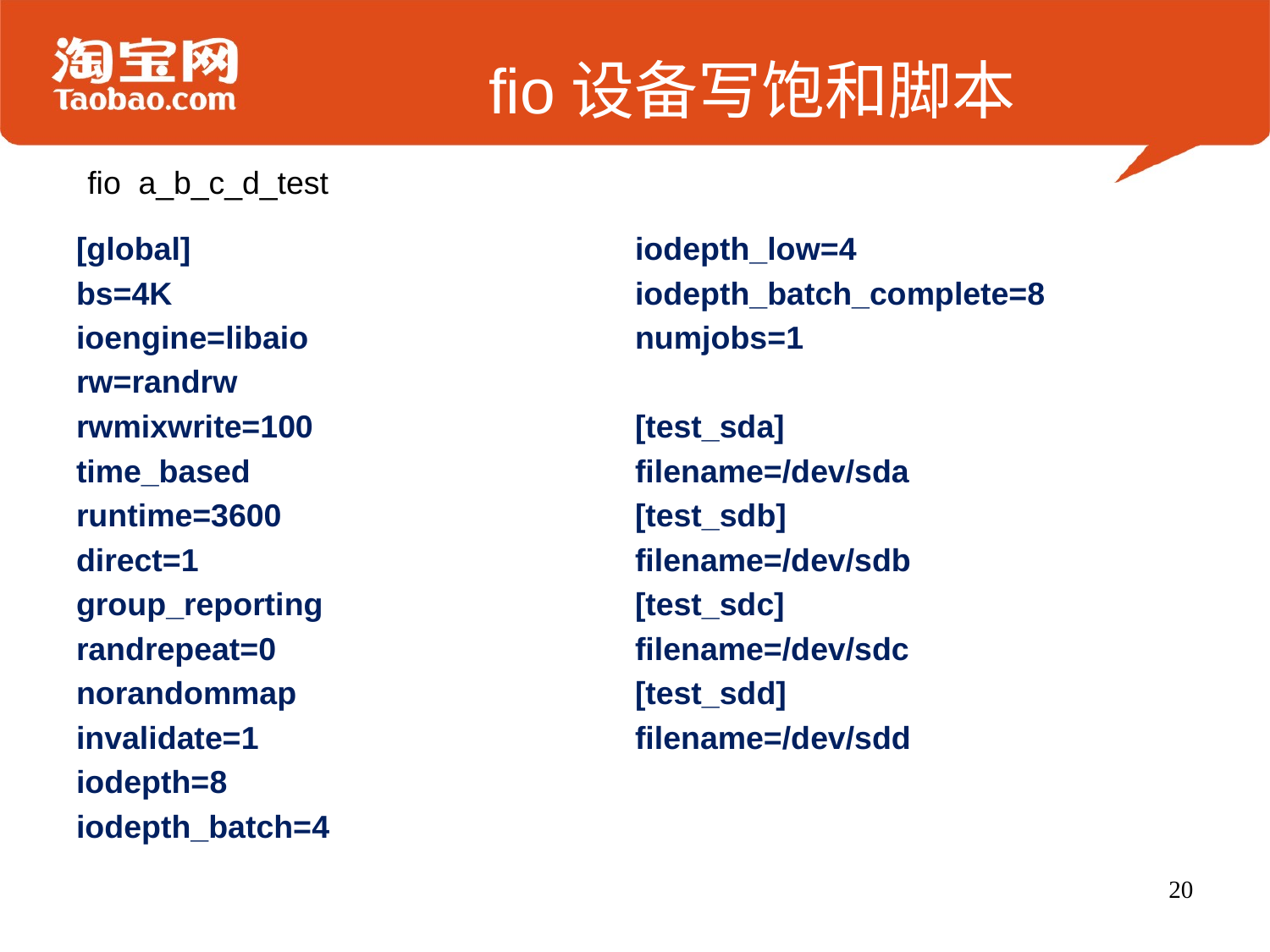

# fio设备写饱和脚本
fio  a_b_c_d_test
[global]
bs=4K
ioengine=libaio
rw=randrw
rwmixwrite=100
time_based
runtime=3600
direct=1
group_reporting
randrepeat=0
norandommap
invalidate=1
iodepth=8
iodepth_batch=4
iodepth_low=4
iodepth_batch_complete=8
numjobs=1

[test_sda]
filename=/dev/sda
[test_sdb]
filename=/dev/sdb
[test_sdc]
filename=/dev/sdc
[test_sdd]
filename=/dev/sdd

20